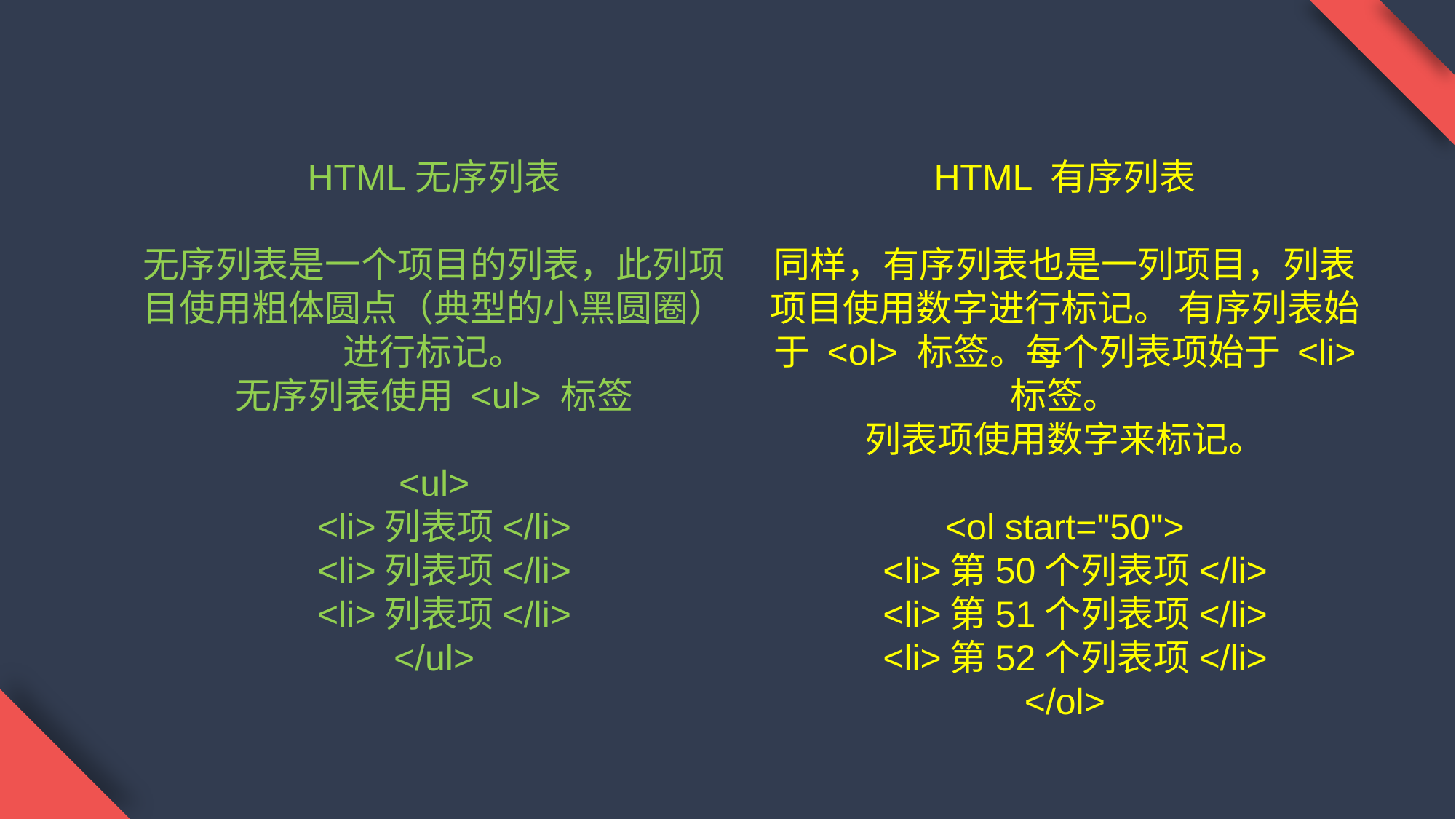

HTML无序列表

无序列表是一个项目的列表，此列项目使用粗体圆点（典型的小黑圆圈）进行标记。
无序列表使用 <ul> 标签

<ul>
  <li>列表项</li>
  <li>列表项</li>
  <li>列表项</li>
</ul>
HTML 有序列表

同样，有序列表也是一列项目，列表项目使用数字进行标记。 有序列表始于 <ol> 标签。每个列表项始于 <li> 标签。
列表项使用数字来标记。

<ol start="50">
  <li>第50个列表项</li>
  <li>第51个列表项</li>
  <li>第52个列表项</li>
</ol>